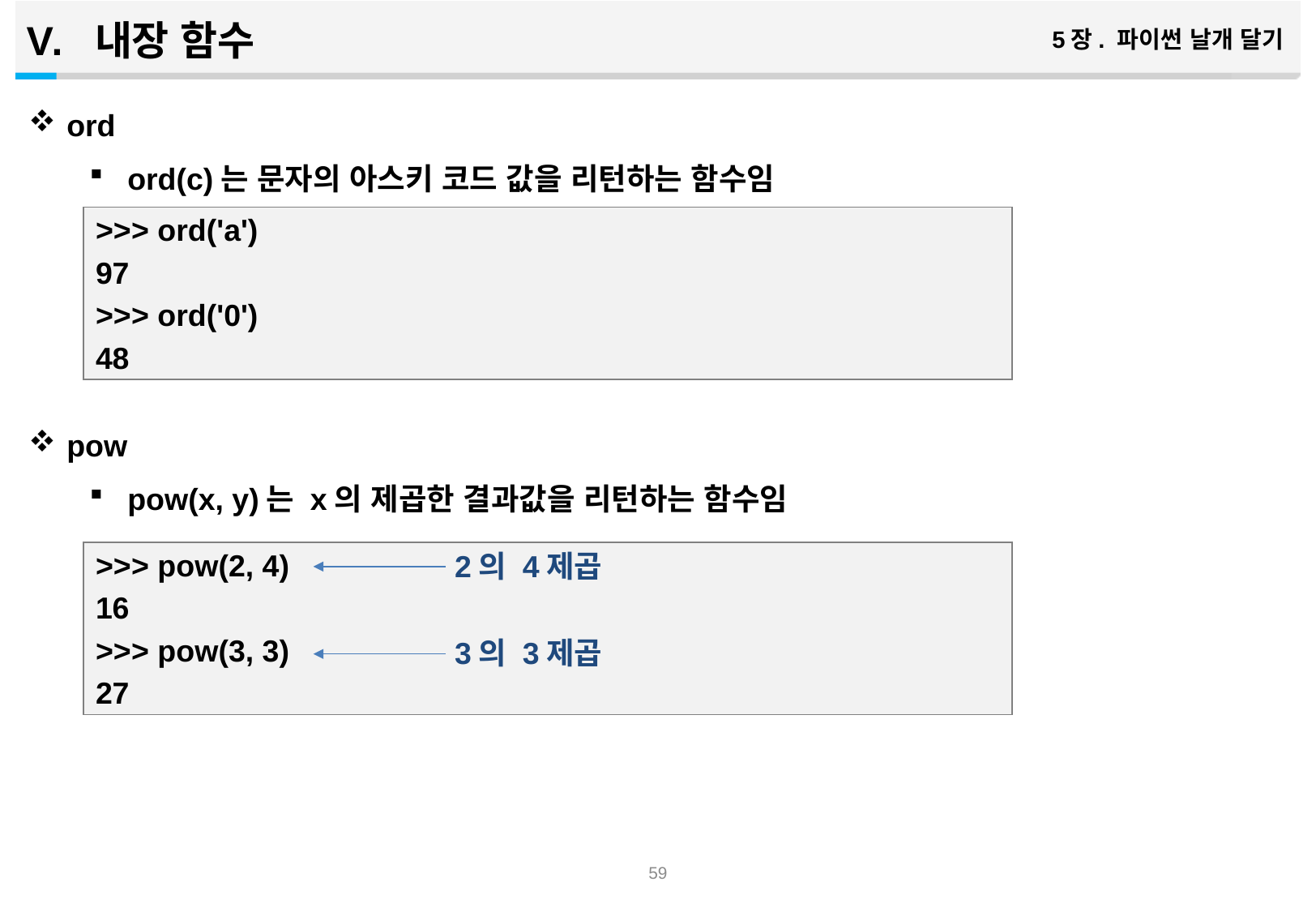

내장 함수
5장. 파이썬 날개 달기
ord
ord(c)는 문자의 아스키 코드 값을 리턴하는 함수임

pow
pow(x, y)는 x의 제곱한 결과값을 리턴하는 함수임

>>> ord('a')
97
>>> ord('0')
48
2의 4제곱
>>> pow(2, 4)
16
>>> pow(3, 3)
27
3의 3제곱
59